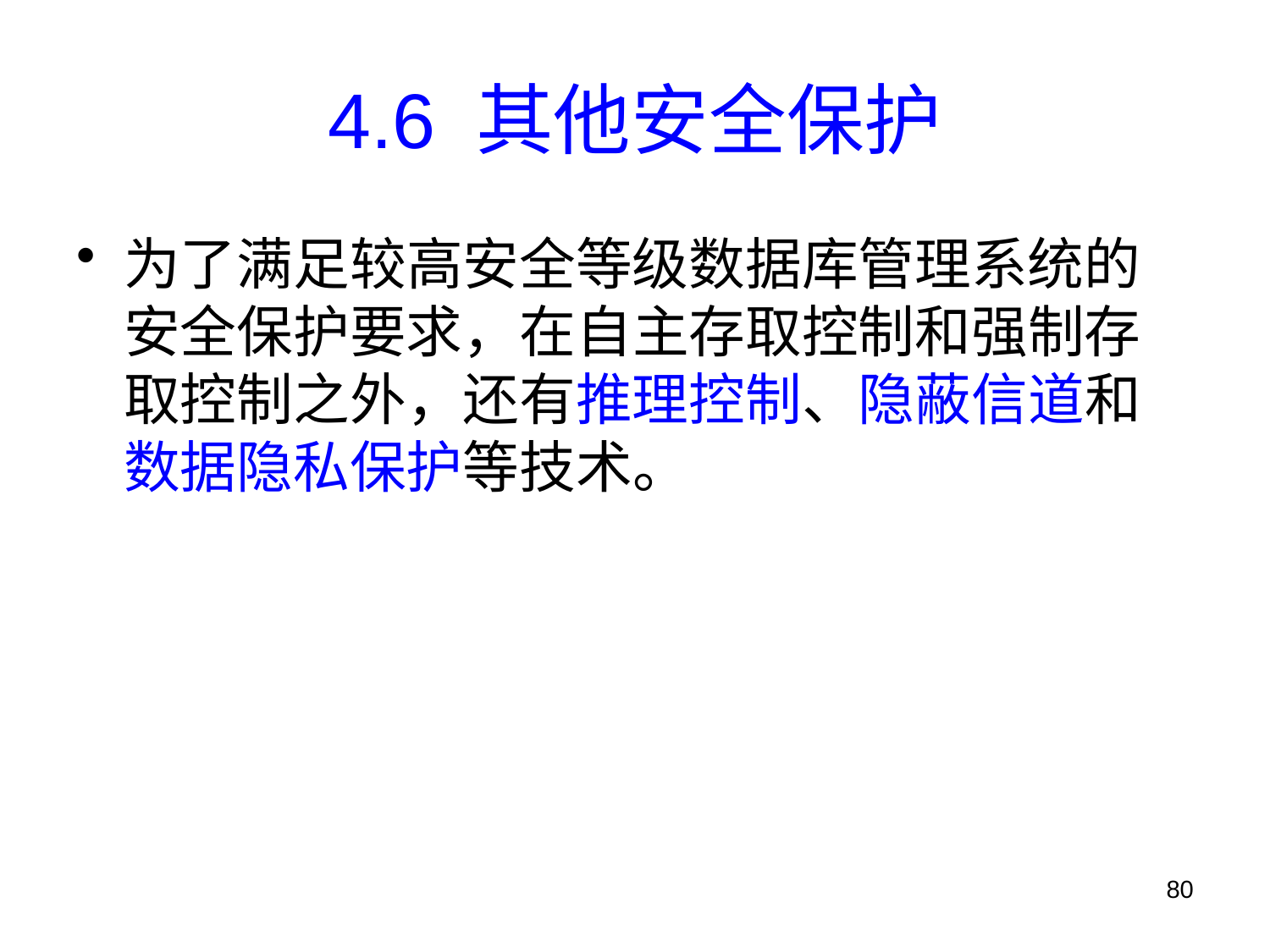

# 4.6 其他安全保护
为了满足较高安全等级数据库管理系统的安全保护要求，在自主存取控制和强制存取控制之外，还有推理控制、隐蔽信道和数据隐私保护等技术。
80